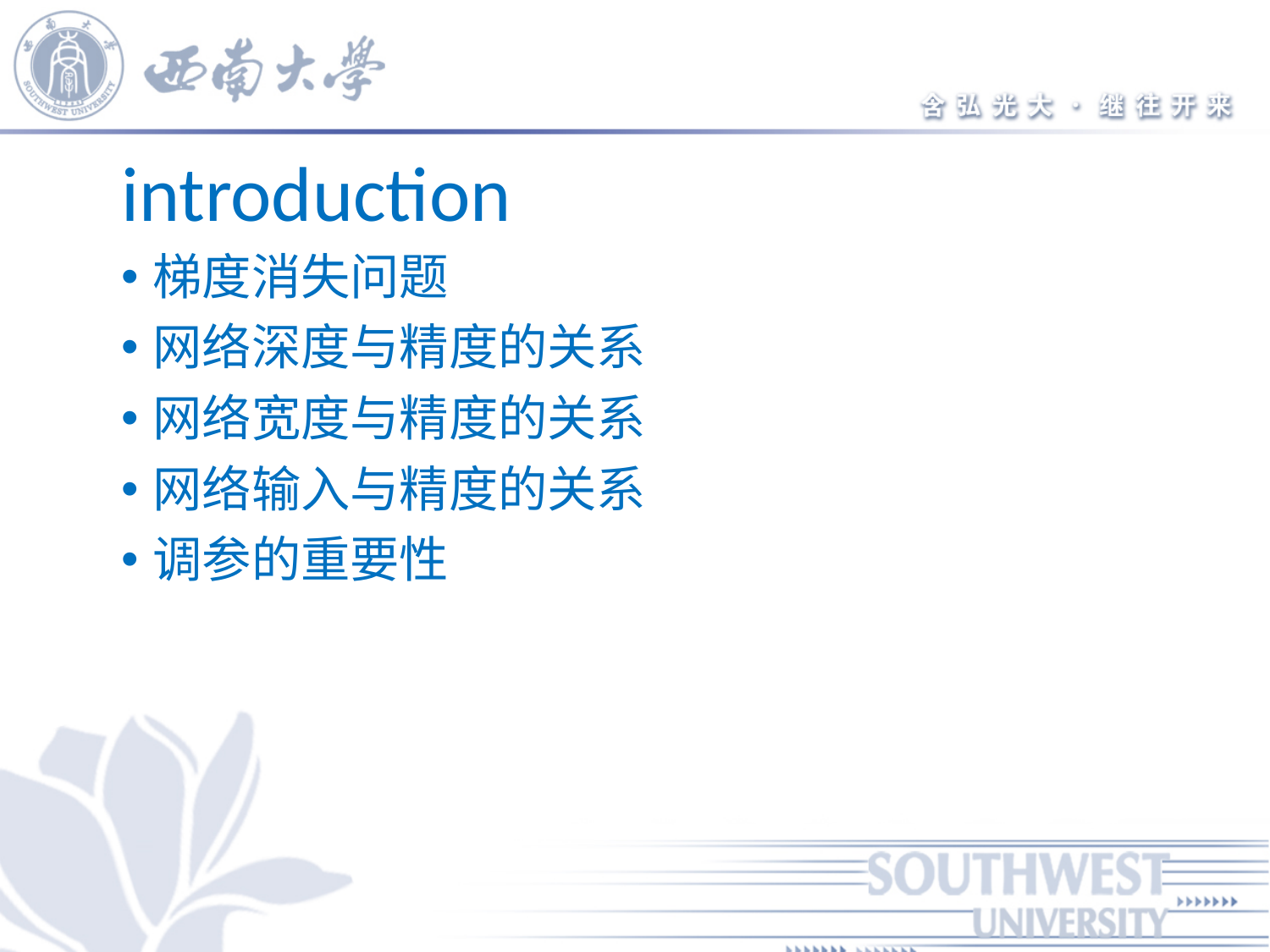

# introduction
梯度消失问题
网络深度与精度的关系
网络宽度与精度的关系
网络输入与精度的关系
调参的重要性